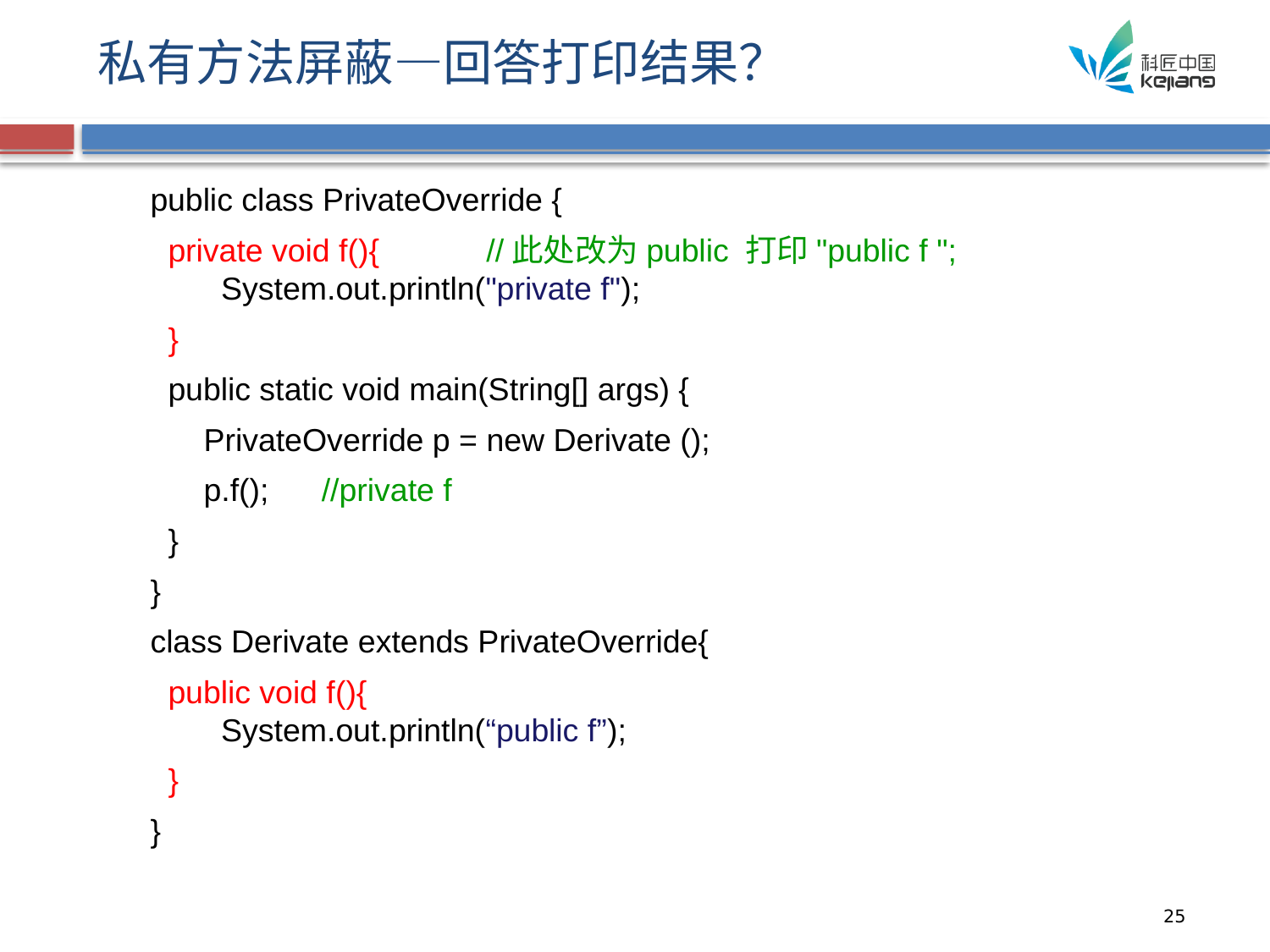

# 私有方法屏蔽—回答打印结果？
public class PrivateOverride {
  private void f(){            //此处改为public 打印"public f ";
   System.out.println("private f");
  }
  public static void main(String[] args) {
      PrivateOverride p = new Derivate ();
      p.f();	//private f
  }
}
class Derivate extends PrivateOverride{
  public void f(){
   System.out.println(“public f”);
  }
}
25